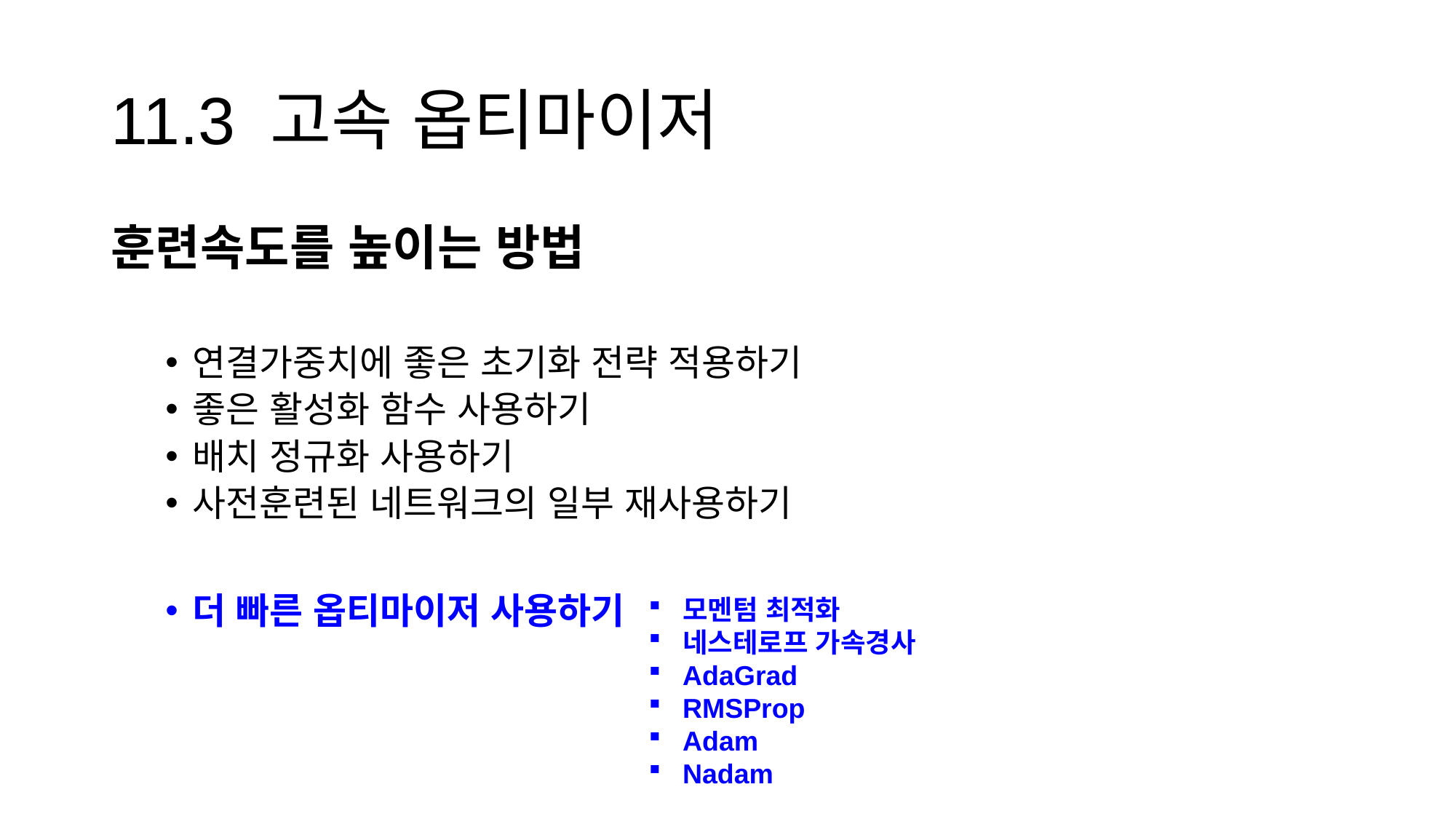

# 11.3 고속 옵티마이저
훈련속도를 높이는 방법

연결가중치에 좋은 초기화 전략 적용하기
좋은 활성화 함수 사용하기
배치 정규화 사용하기
사전훈련된 네트워크의 일부 재사용하기

더 빠른 옵티마이저 사용하기
모멘텀 최적화
네스테로프 가속경사
AdaGrad
RMSProp
Adam
Nadam